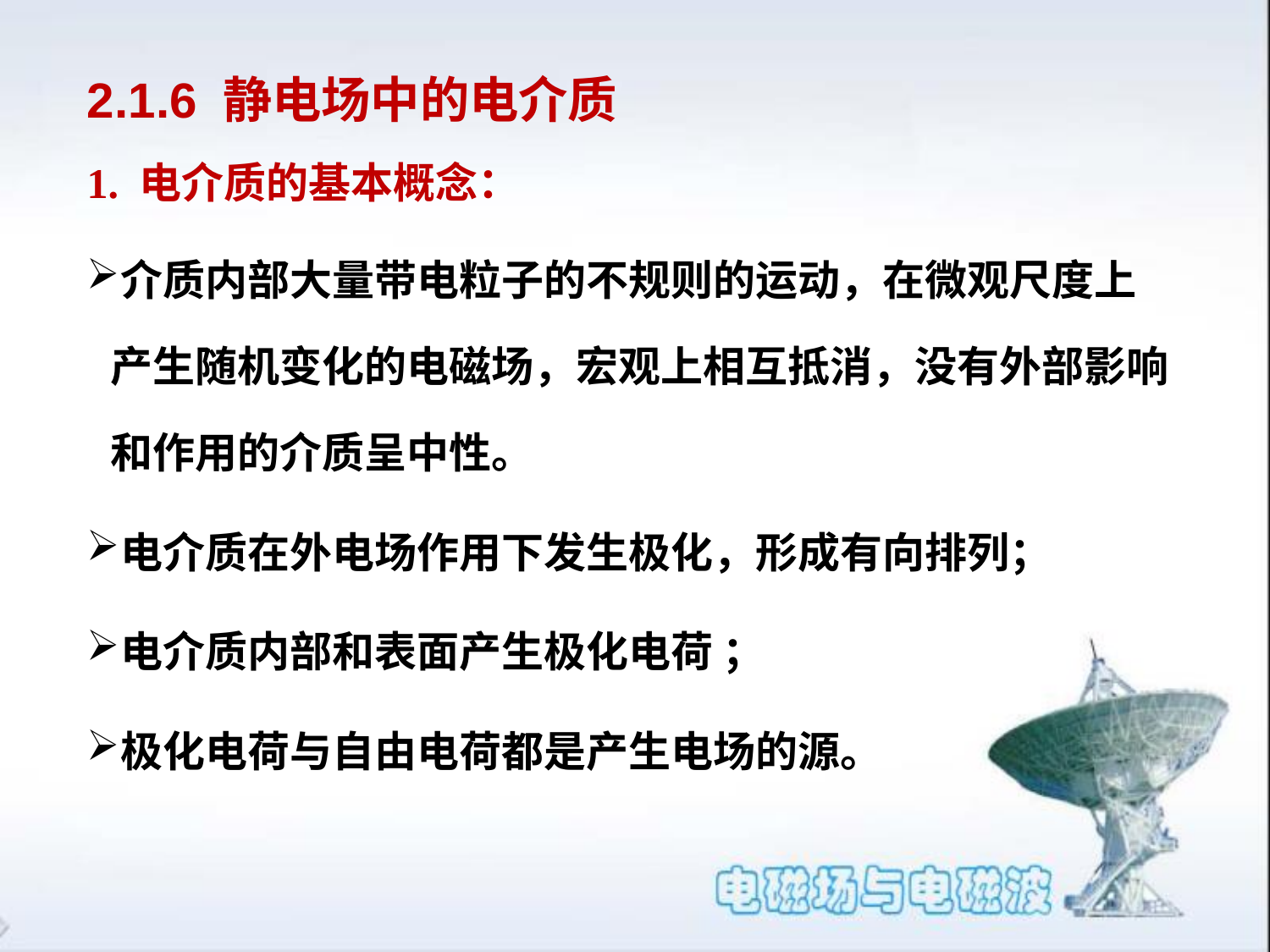

2.1.6 静电场中的电介质
# 1. 电介质的基本概念：
介质内部大量带电粒子的不规则的运动，在微观尺度上产生随机变化的电磁场，宏观上相互抵消，没有外部影响和作用的介质呈中性。
电介质在外电场作用下发生极化，形成有向排列；
电介质内部和表面产生极化电荷 ；
极化电荷与自由电荷都是产生电场的源。